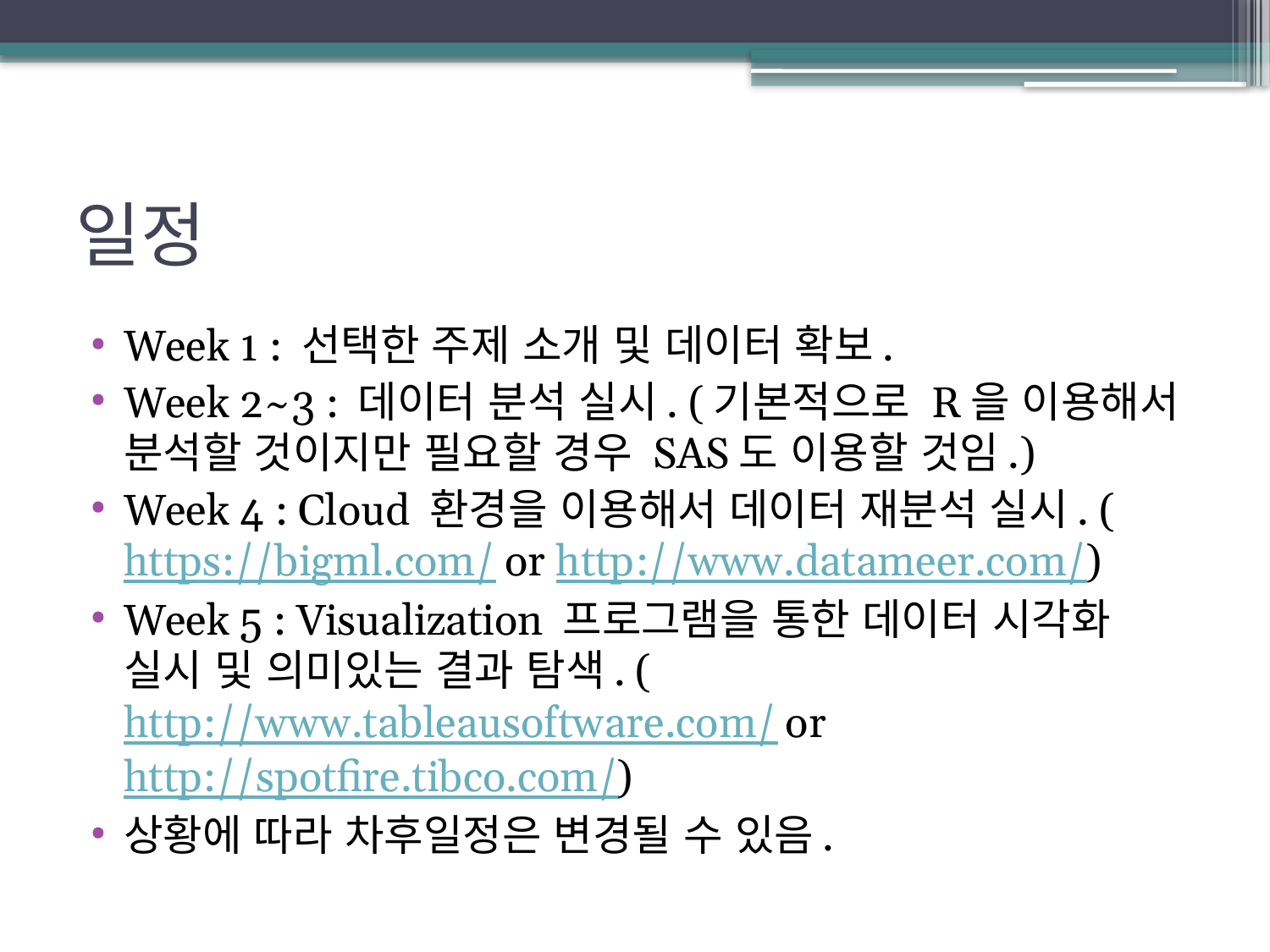

# 일정
Week 1 : 선택한 주제 소개 및 데이터 확보.
Week 2~3 : 데이터 분석 실시. (기본적으로 R을 이용해서 분석할 것이지만 필요할 경우 SAS도 이용할 것임.)
Week 4 : Cloud 환경을 이용해서 데이터 재분석 실시. (https://bigml.com/ or http://www.datameer.com/)
Week 5 : Visualization 프로그램을 통한 데이터 시각화 실시 및 의미있는 결과 탐색. (http://www.tableausoftware.com/ or http://spotfire.tibco.com/)
상황에 따라 차후일정은 변경될 수 있음.